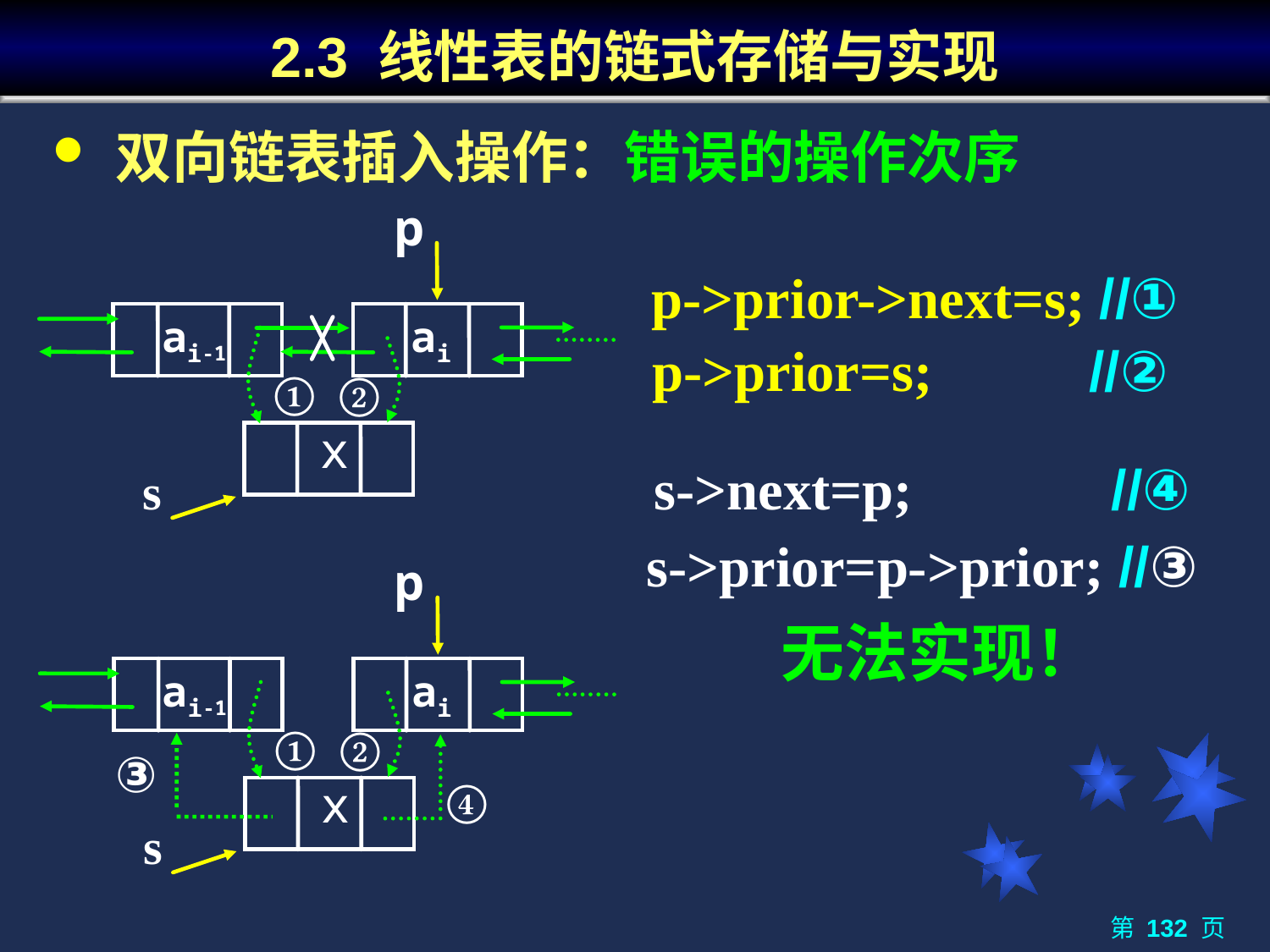

# 2.3 线性表的链式存储与实现
双向链表插入操作：错误的操作次序
p

ai-1

ai

x

s
p->prior->next=s; //①
p->prior=s;           //②

①

②

s->next=p;              //④
s->prior=p->prior; //③
无法实现！
p

ai-1

ai

x

s

①

②

③

④
第 132 页